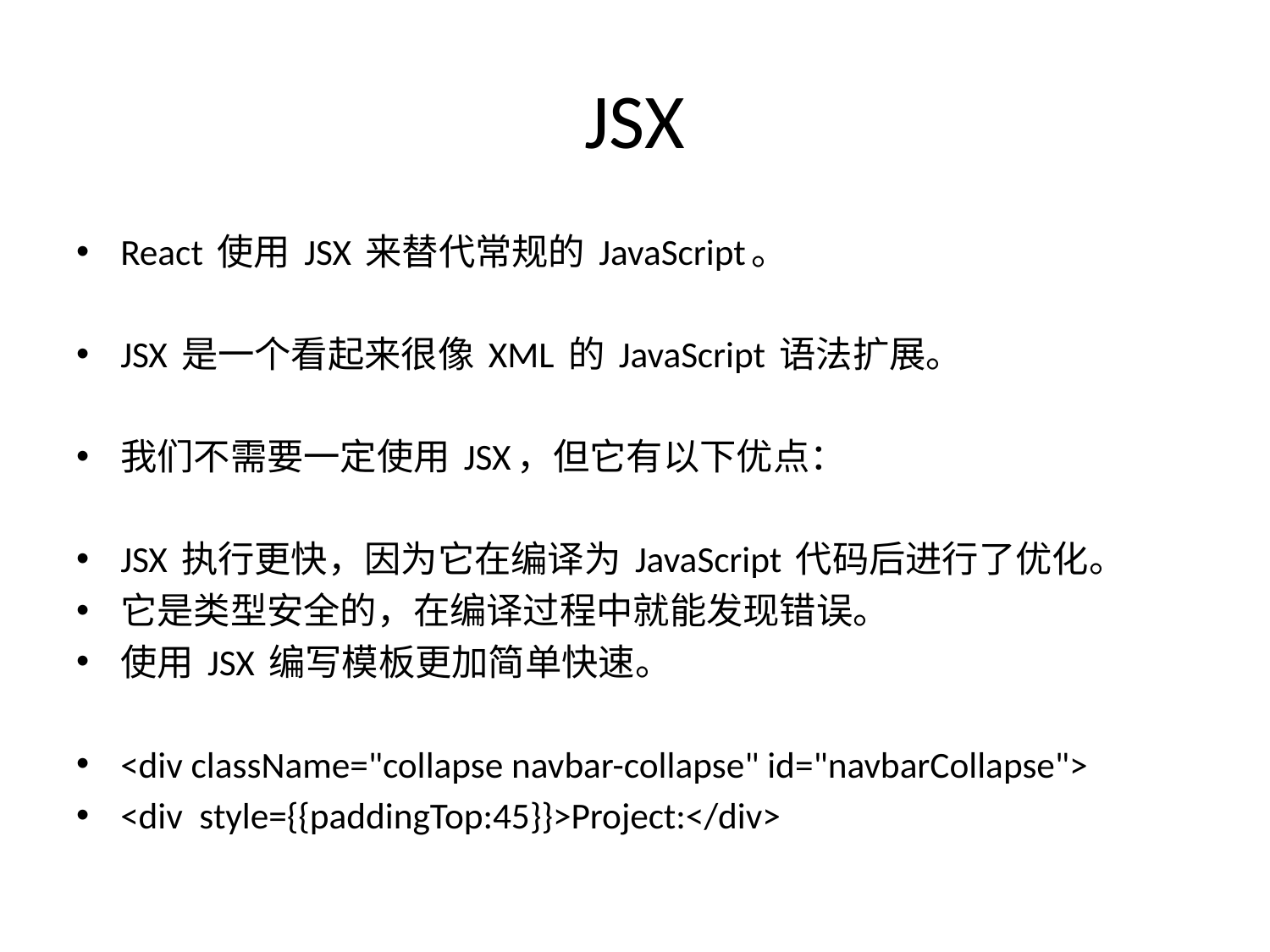

# JSX
React 使用 JSX 来替代常规的 JavaScript。

JSX 是一个看起来很像 XML 的 JavaScript 语法扩展。

我们不需要一定使用 JSX，但它有以下优点：

JSX 执行更快，因为它在编译为 JavaScript 代码后进行了优化。
它是类型安全的，在编译过程中就能发现错误。
使用 JSX 编写模板更加简单快速。

<div className="collapse navbar-collapse" id="navbarCollapse">
<div  style={{paddingTop:45}}>Project:</div>